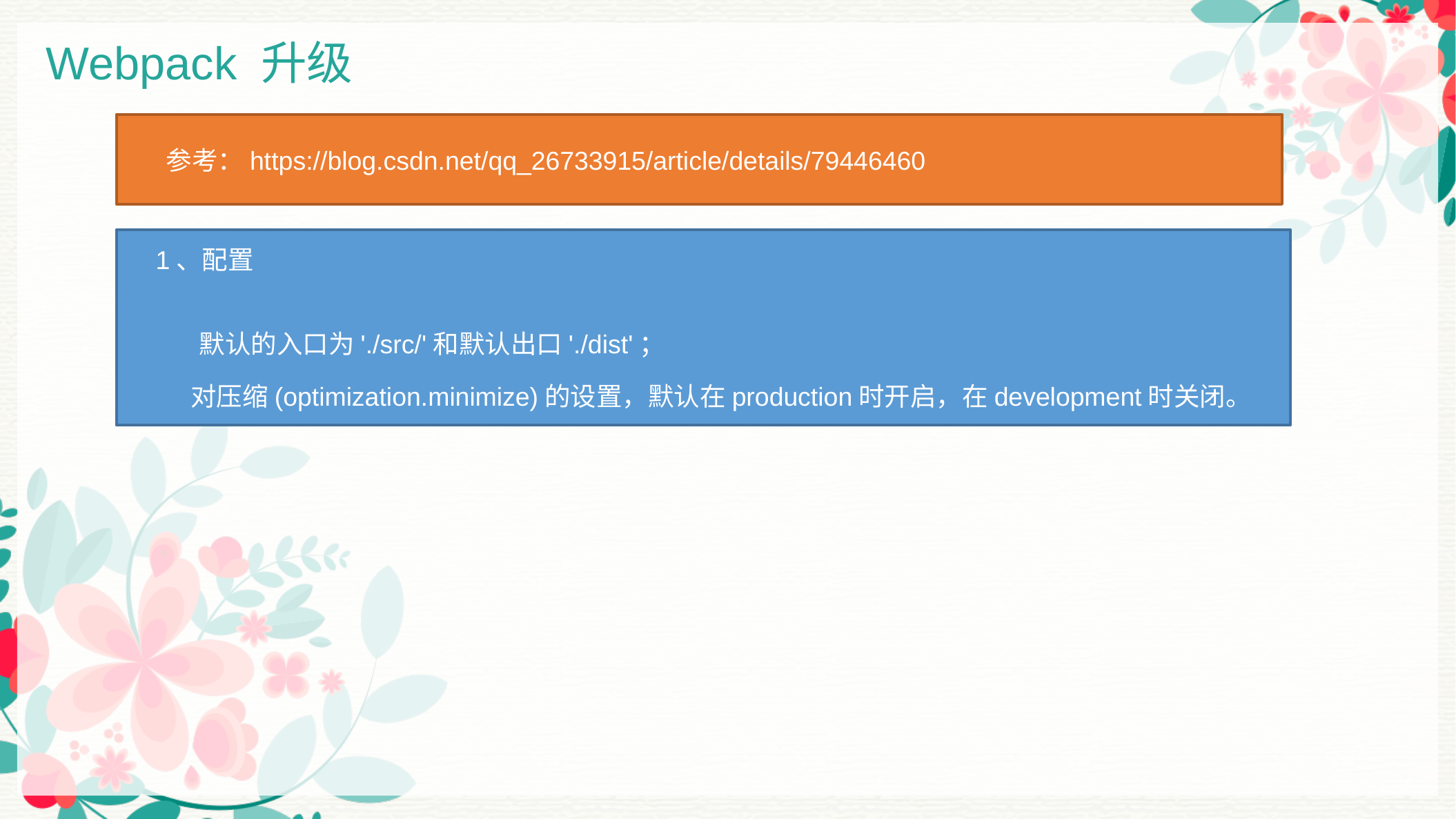

Webpack 升级
    参考：https://blog.csdn.net/qq_26733915/article/details/79446460
    1、配置

        默认的入口为'./src/'和默认出口'./dist'；
       对压缩(optimization.minimize)的设置，默认在production时开启，在development时关闭。